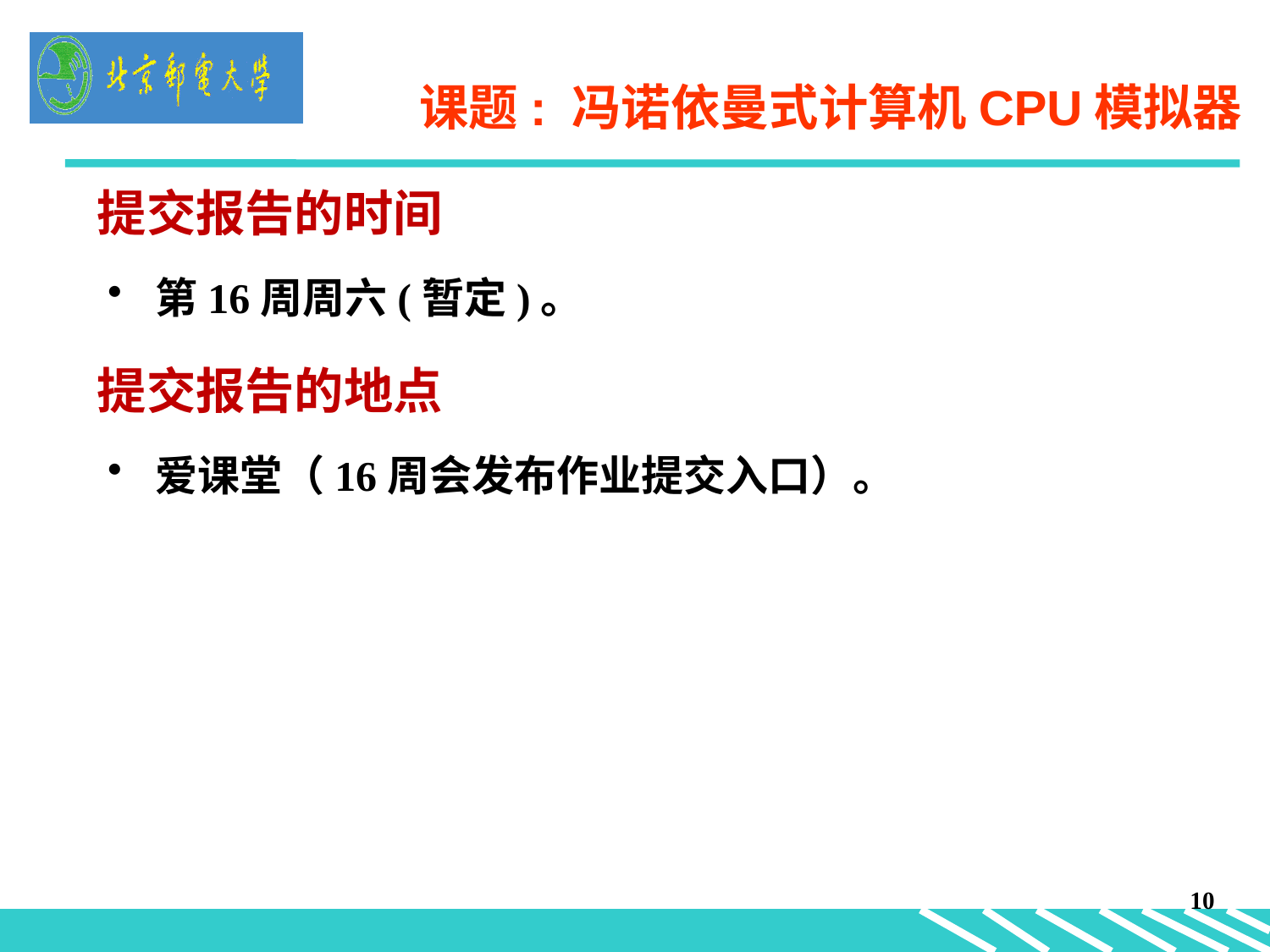

# 课题: 冯诺依曼式计算机CPU模拟器
提交报告的时间
第16周周六(暂定)。
提交报告的地点
爱课堂（16周会发布作业提交入口）。
10